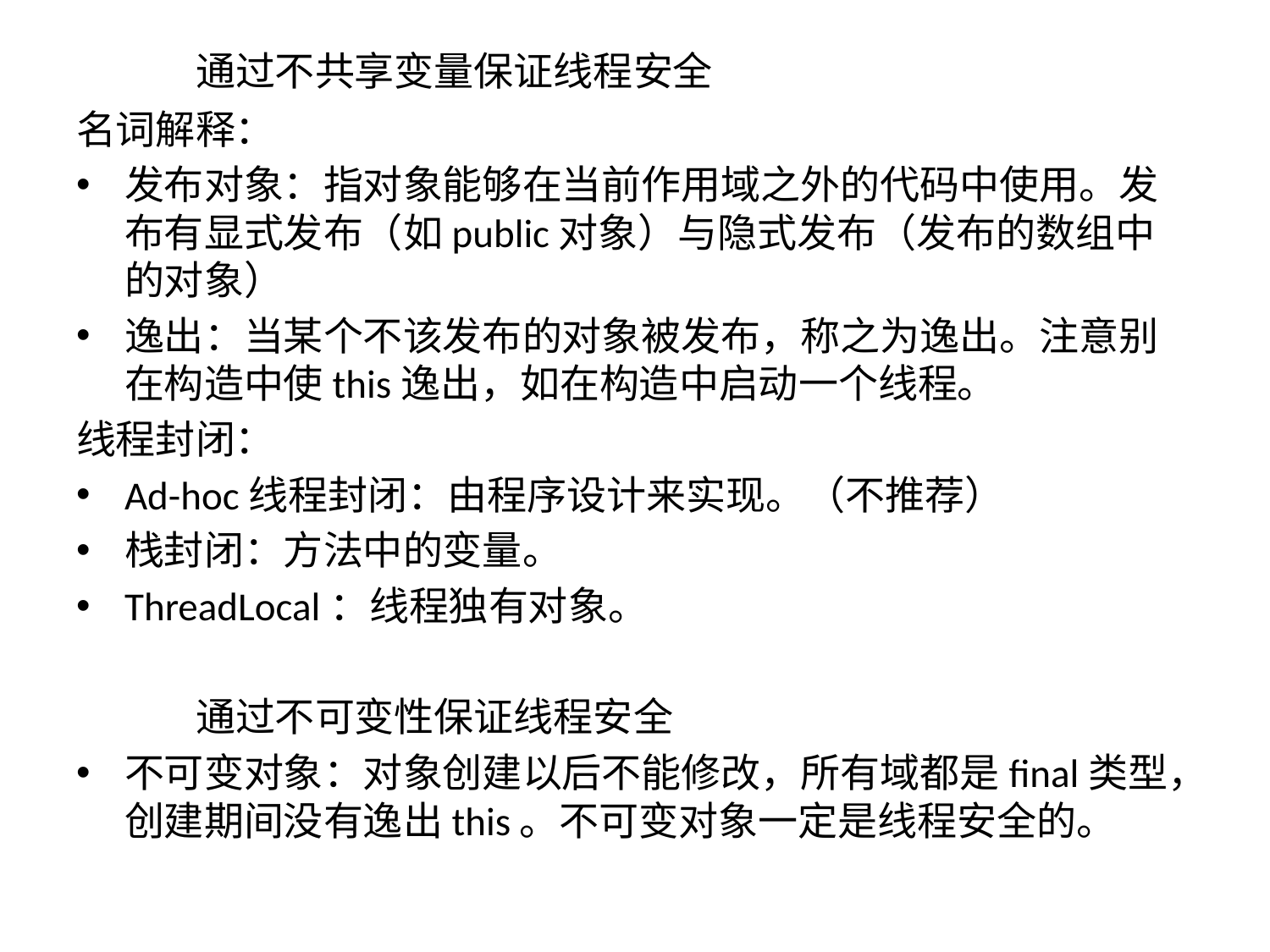

通过不共享变量保证线程安全
名词解释：
发布对象：指对象能够在当前作用域之外的代码中使用。发布有显式发布（如public对象）与隐式发布（发布的数组中的对象）
逸出：当某个不该发布的对象被发布，称之为逸出。注意别在构造中使this逸出，如在构造中启动一个线程。
线程封闭：
Ad-hoc线程封闭：由程序设计来实现。（不推荐）
栈封闭：方法中的变量。
ThreadLocal：线程独有对象。

		通过不可变性保证线程安全
不可变对象：对象创建以后不能修改，所有域都是final类型，创建期间没有逸出this。不可变对象一定是线程安全的。